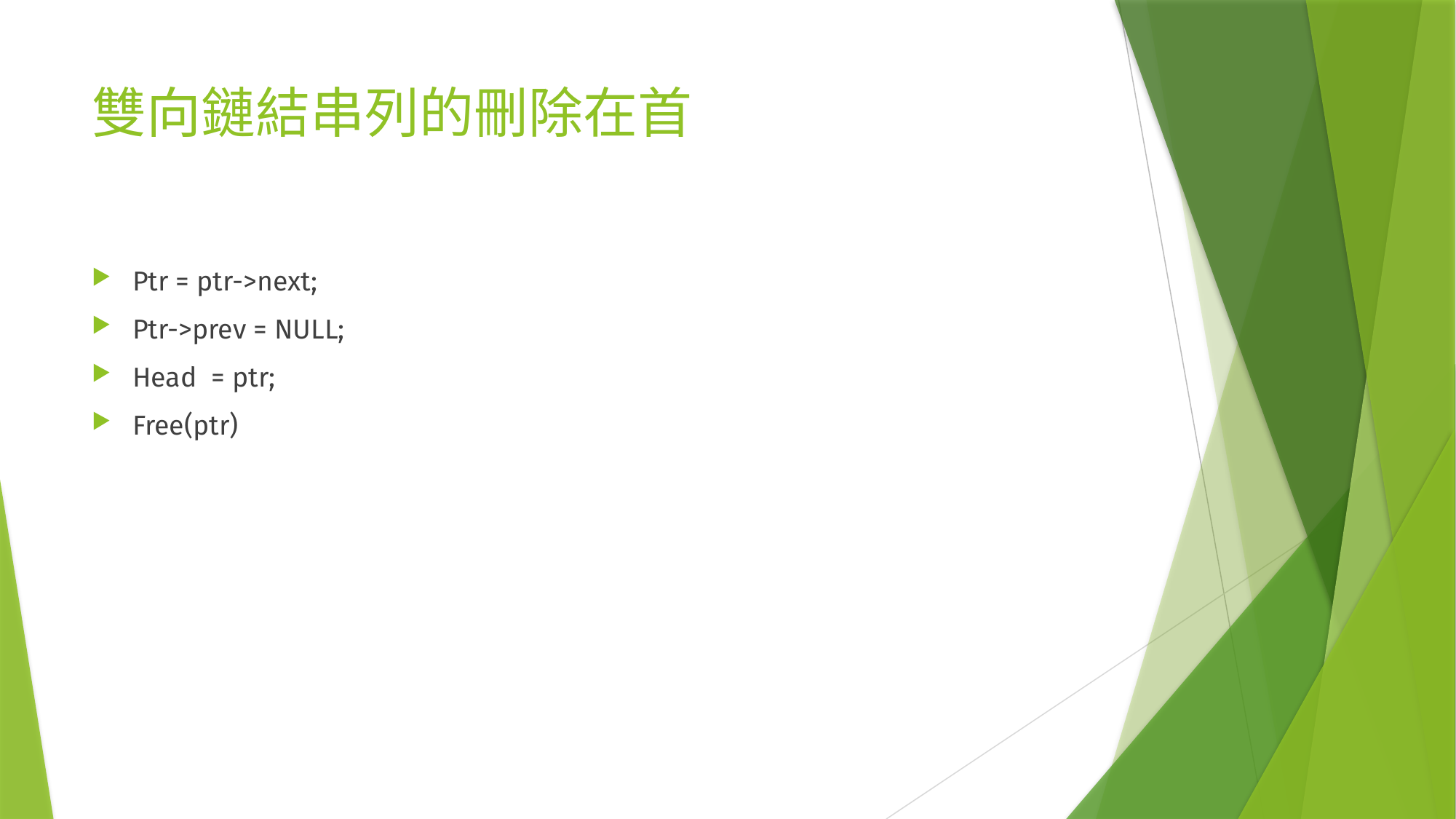

# 雙向鏈結串列的刪除在首
Ptr = ptr->next;
Ptr->prev = NULL;
Head  = ptr;
Free(ptr)